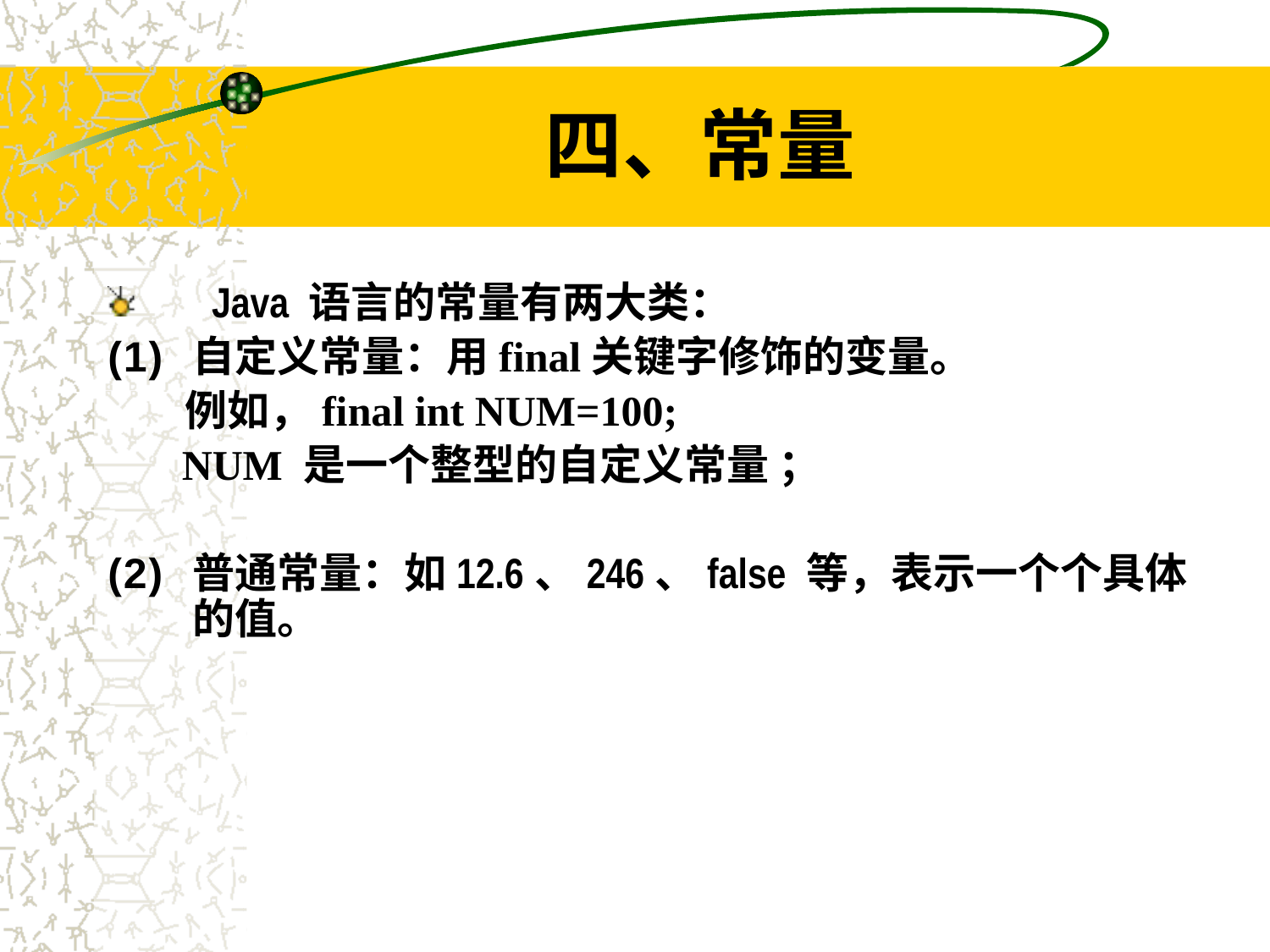

# 四、常量
  Java 语言的常量有两大类：
自定义常量：用final关键字修饰的变量。
       例如，final int NUM=100;
       NUM 是一个整型的自定义常量 ；

普通常量：如12.6、246、false 等，表示一个个具体的值。
13